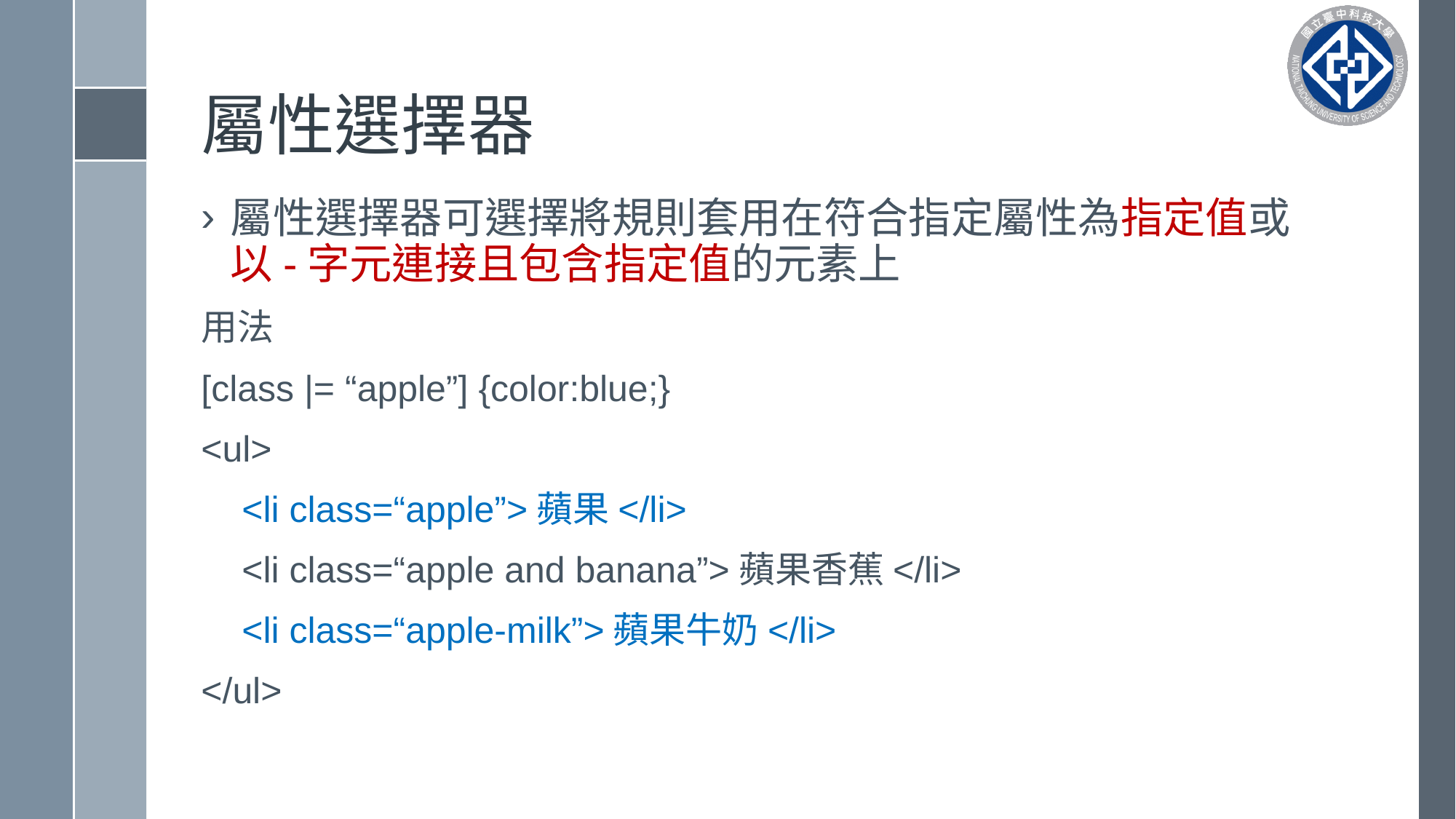

# 屬性選擇器
屬性選擇器可選擇將規則套用在符合指定屬性為指定值或以-字元連接且包含指定值的元素上
用法
[class |= “apple”] {color:blue;}
<ul>
    <li class=“apple”>蘋果</li>
    <li class=“apple and banana”>蘋果香蕉</li>
    <li class=“apple-milk”>蘋果牛奶</li>
</ul>